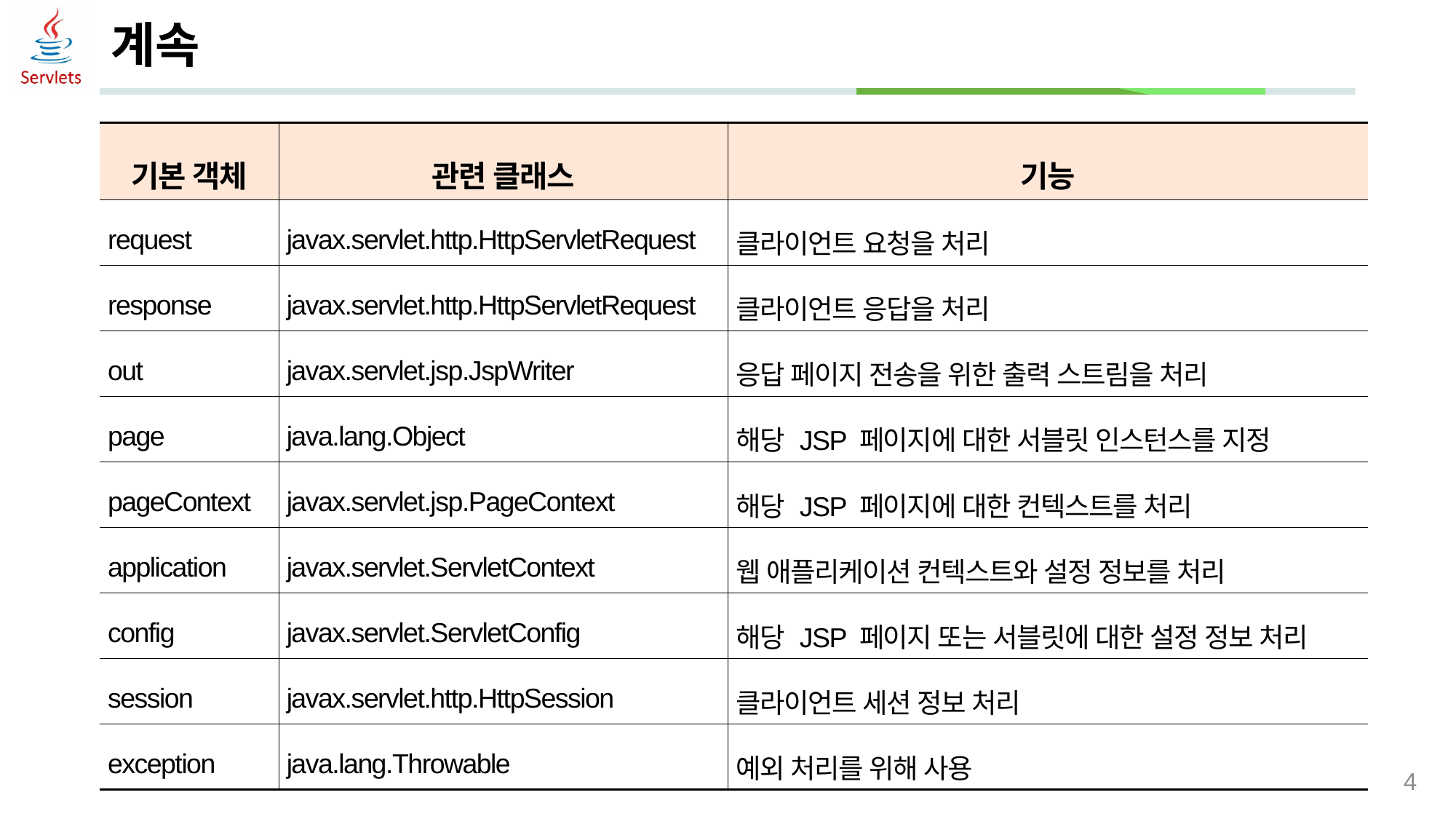

# 계속
| 기본 객체 | 관련 클래스 | 기능 |
| --- | --- | --- |
| request | javax.servlet.http.HttpServletRequest | 클라이언트 요청을 처리 |
| response | javax.servlet.http.HttpServletRequest | 클라이언트 응답을 처리 |
| out | javax.servlet.jsp.JspWriter | 응답 페이지 전송을 위한 출력 스트림을 처리 |
| page | java.lang.Object | 해당 JSP 페이지에 대한 서블릿 인스턴스를 지정 |
| pageContext | javax.servlet.jsp.PageContext | 해당 JSP 페이지에 대한 컨텍스트를 처리 |
| application | javax.servlet.ServletContext | 웹 애플리케이션 컨텍스트와 설정 정보를 처리 |
| config | javax.servlet.ServletConfig | 해당 JSP 페이지 또는 서블릿에 대한 설정 정보 처리 |
| session | javax.servlet.http.HttpSession | 클라이언트 세션 정보 처리 |
| exception | java.lang.Throwable | 예외 처리를 위해 사용 |
4